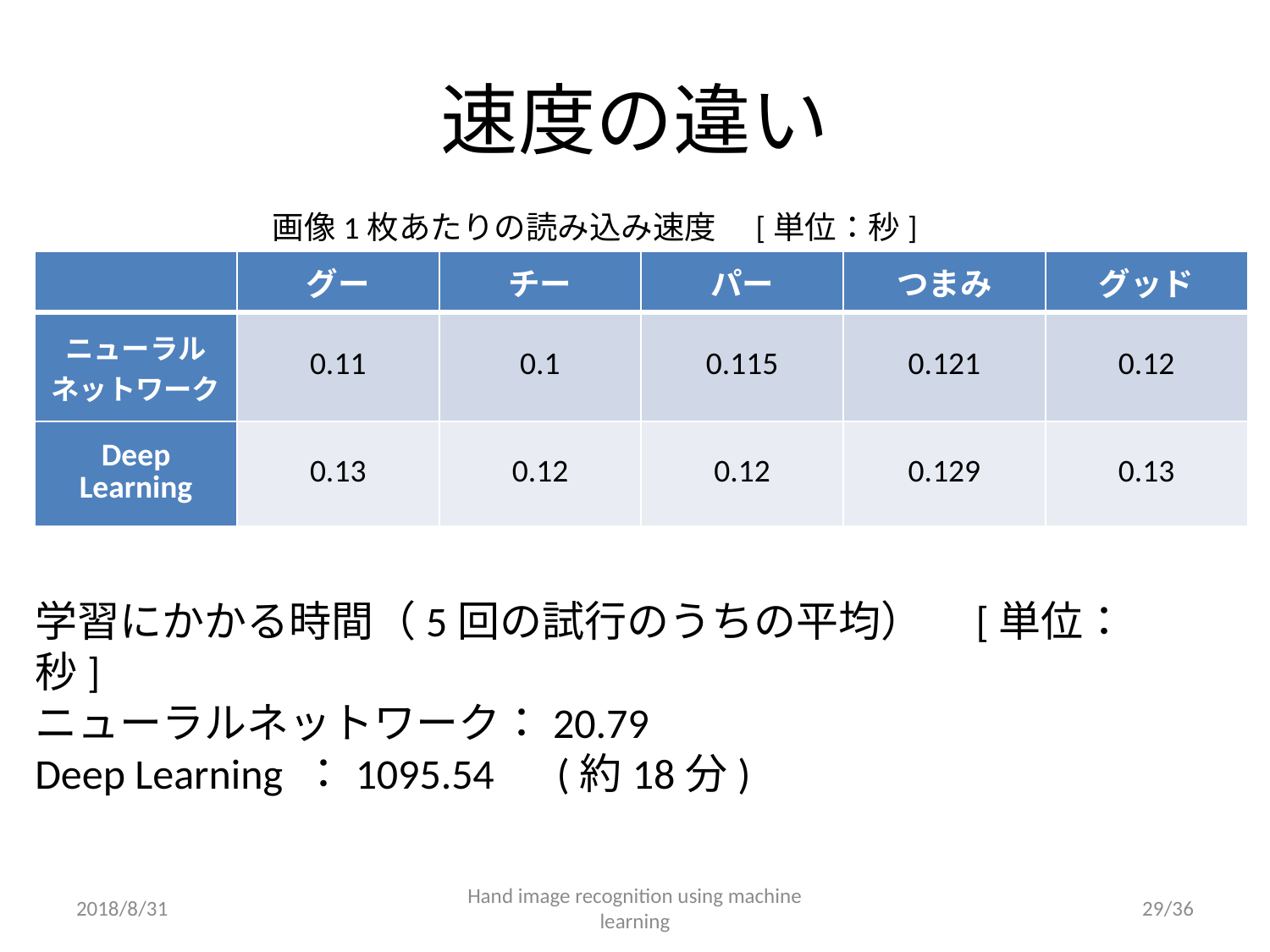

# 速度の違い
画像1枚あたりの読み込み速度　[単位：秒]
|  | グー | チー | パー | つまみ | グッド |
| --- | --- | --- | --- | --- | --- |
| ニューラルネットワーク | 0.11 | 0.1 | 0.115 | 0.121 | 0.12 |
| Deep Learning | 0.13 | 0.12 | 0.12 | 0.129 | 0.13 |
学習にかかる時間（5回の試行のうちの平均）　[単位：秒]
ニューラルネットワーク：20.79
Deep Learning ：1095.54　(約18分)
2018/8/31
Hand image recognition using machine learning
29/36